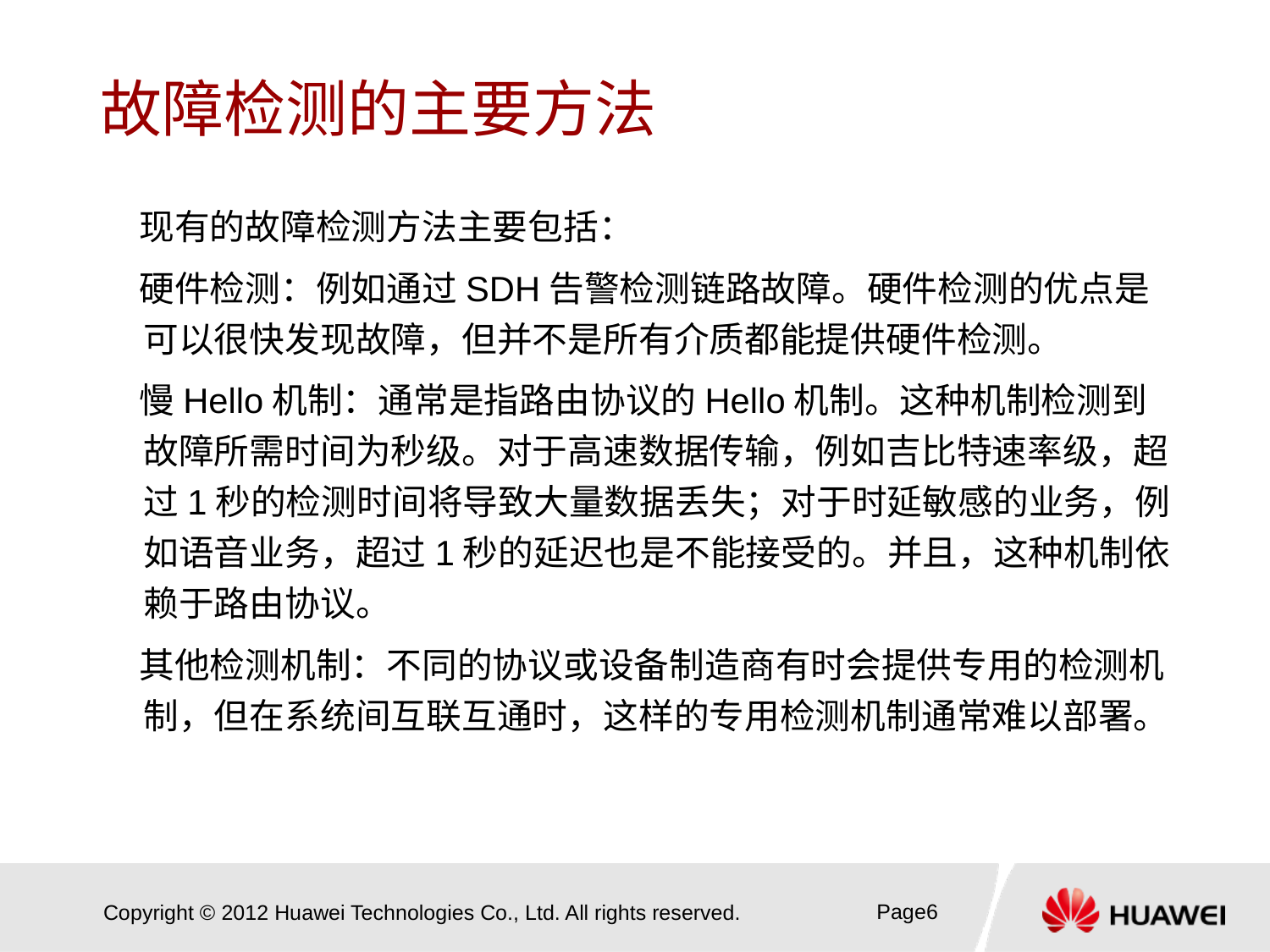

# 故障检测的主要方法
现有的故障检测方法主要包括：
硬件检测：例如通过SDH告警检测链路故障。硬件检测的优点是可以很快发现故障，但并不是所有介质都能提供硬件检测。
慢Hello机制：通常是指路由协议的Hello机制。这种机制检测到故障所需时间为秒级。对于高速数据传输，例如吉比特速率级，超过1秒的检测时间将导致大量数据丢失；对于时延敏感的业务，例如语音业务，超过1秒的延迟也是不能接受的。并且，这种机制依赖于路由协议。
其他检测机制：不同的协议或设备制造商有时会提供专用的检测机制，但在系统间互联互通时，这样的专用检测机制通常难以部署。

Page6